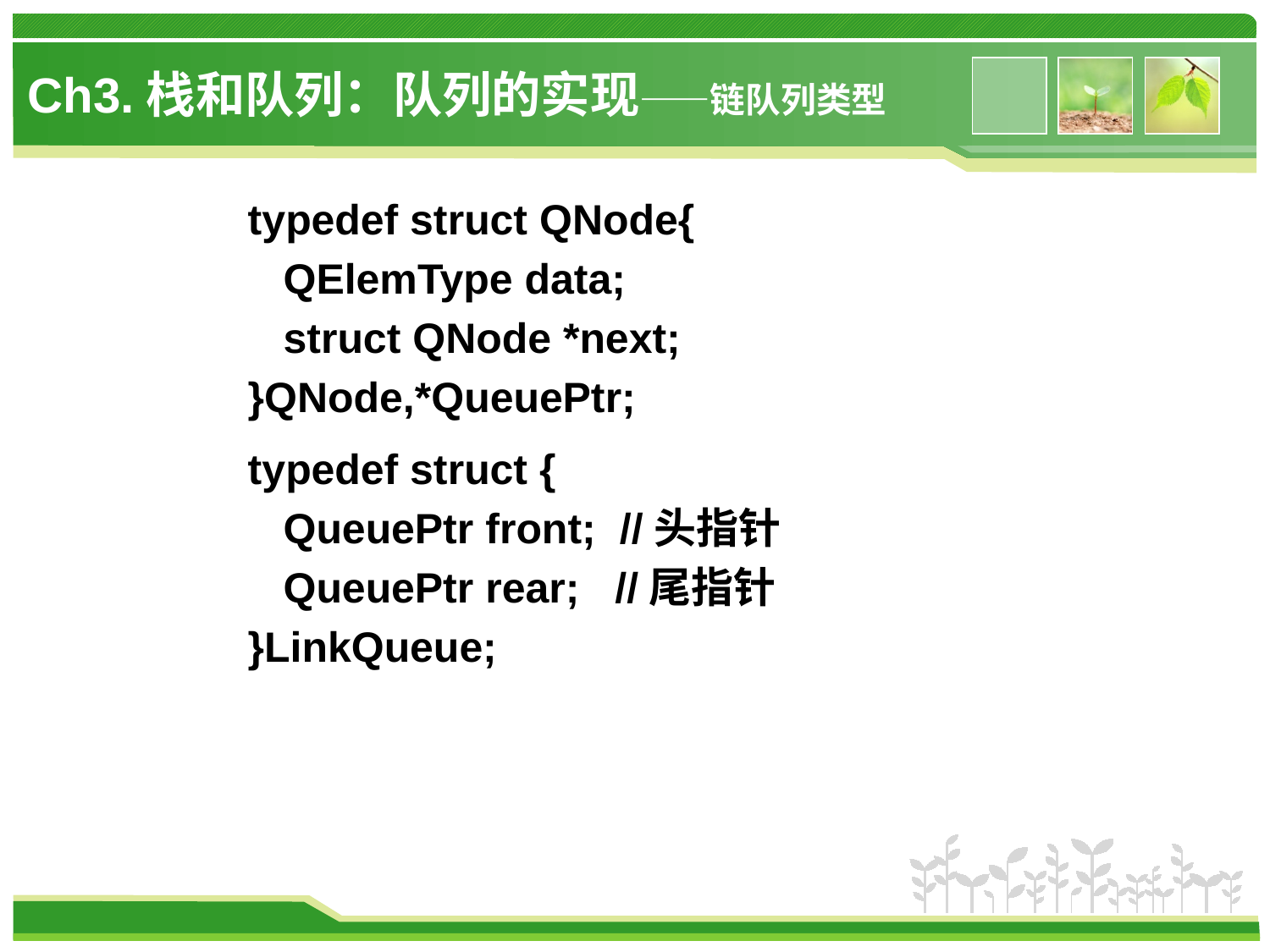

# Ch3.栈和队列：队列的实现——链队列类型
typedef struct QNode{
   QElemType data;
   struct QNode *next;
}QNode,*QueuePtr;
typedef struct {
   QueuePtr front;  //头指针
   QueuePtr rear;   //尾指针
}LinkQueue;
56